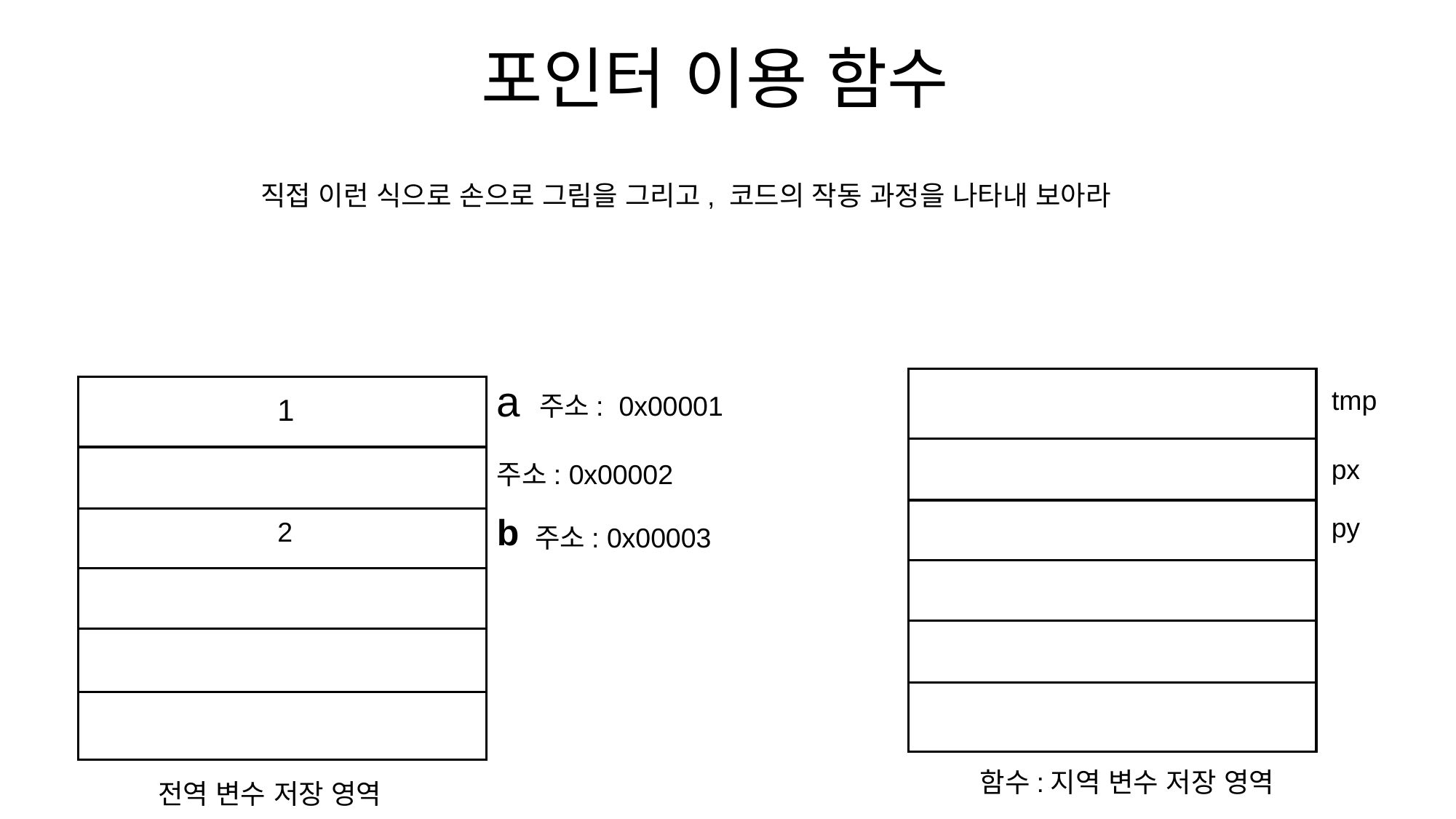

# 포인터 이용 함수
직접 이런 식으로 손으로 그림을 그리고, 코드의 작동 과정을 나타내 보아라
a

tmp
주소:  0x00001
1
px
주소: 0x00002
b
py
2
주소: 0x00003
함수:지역 변수 저장 영역
전역 변수 저장 영역